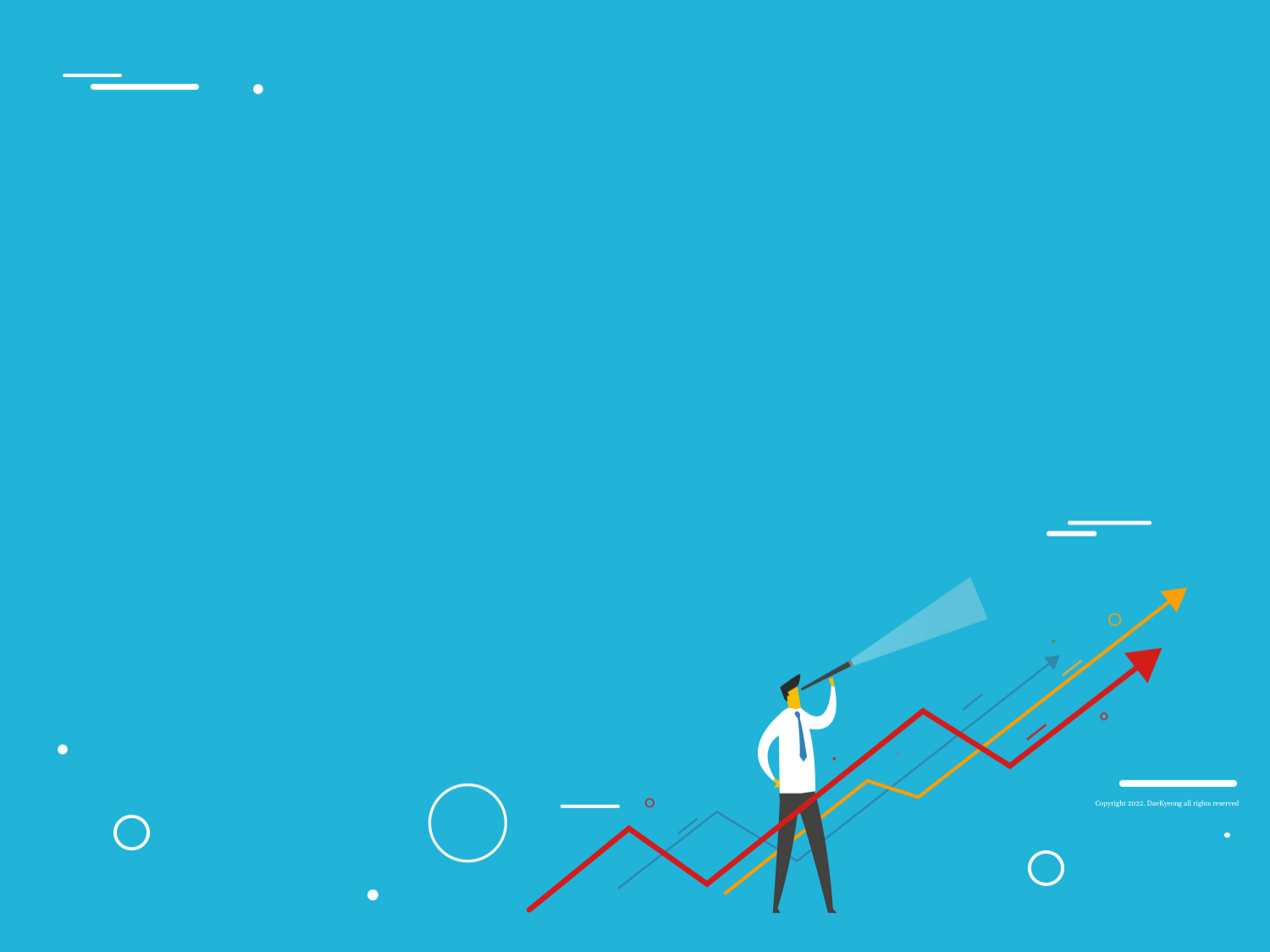

『1-8』
인과 관계 및 예측 분석 이해
회귀분석
…